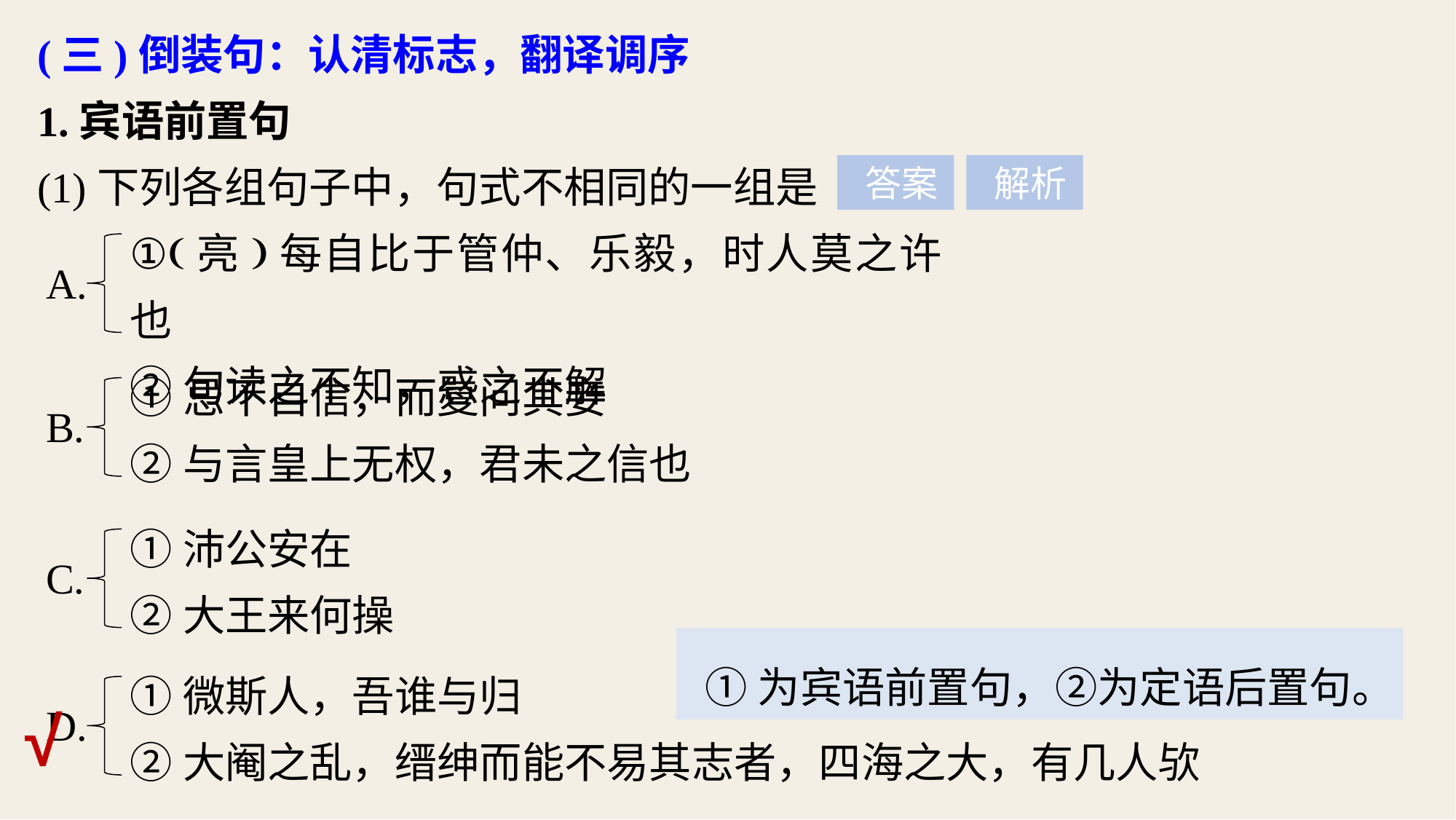

(三)倒装句：认清标志，翻译调序
1.宾语前置句
(1)下列各组句子中，句式不相同的一组是
 答案
 解析
①(亮)每自比于管仲、乐毅，时人莫之许也
②句读之不知，惑之不解
A.

①忌不自信，而复问其妾
②与言皇上无权，君未之信也
B.

①沛公安在
②大王来何操
C.

①为宾语前置句，②为定语后置句。

①微斯人，吾谁与归
②大阉之乱，缙绅而能不易其志者，四海之大，有几人欤
D.

√